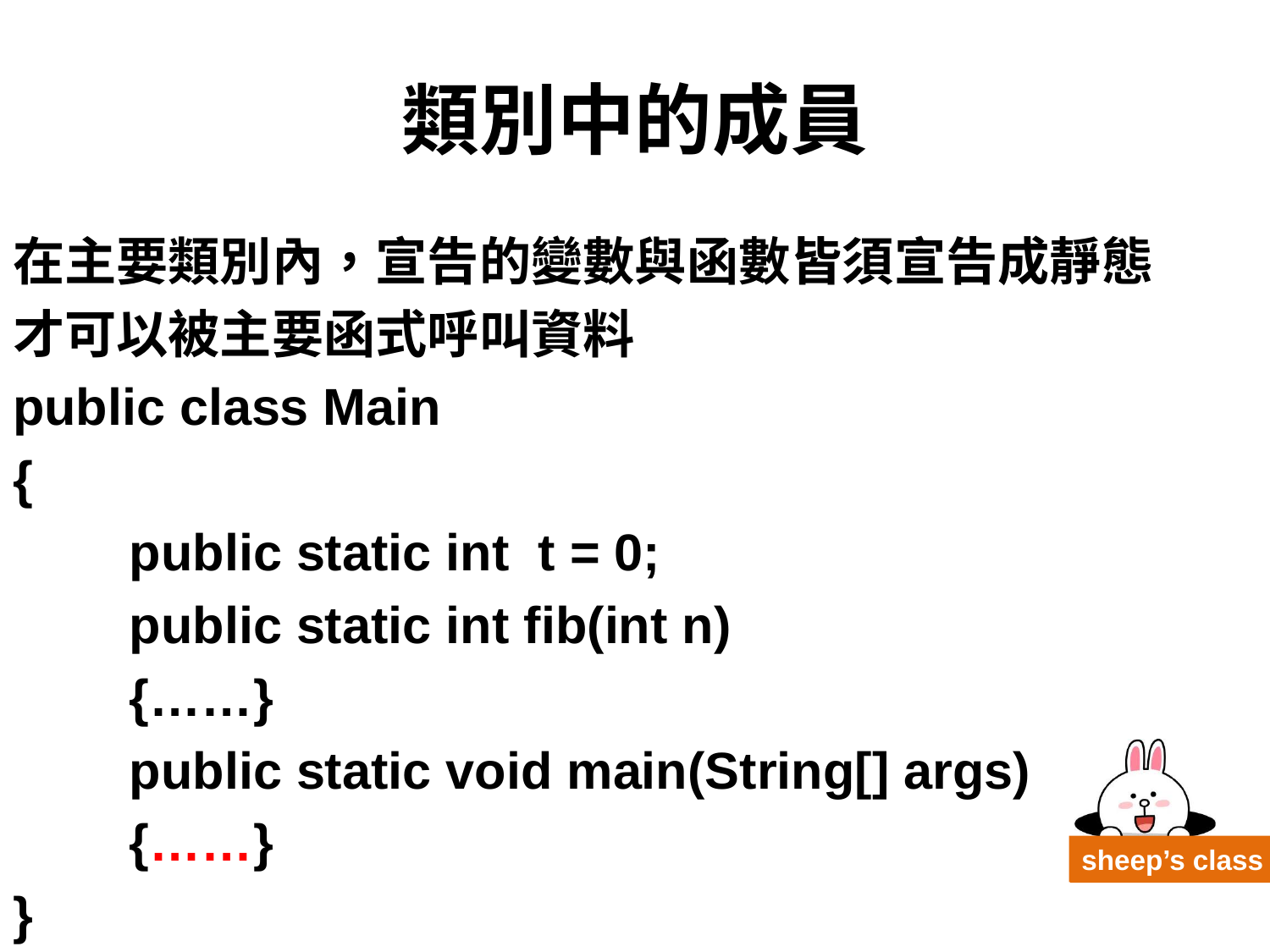

# 類別中的成員
在主要類別內，宣告的變數與函數皆須宣告成靜態
才可以被主要函式呼叫資料
public class Main
{
	public static int  t = 0;
	public static int fib(int n)
	{……}
	public static void main(String[] args)
	{……}
}